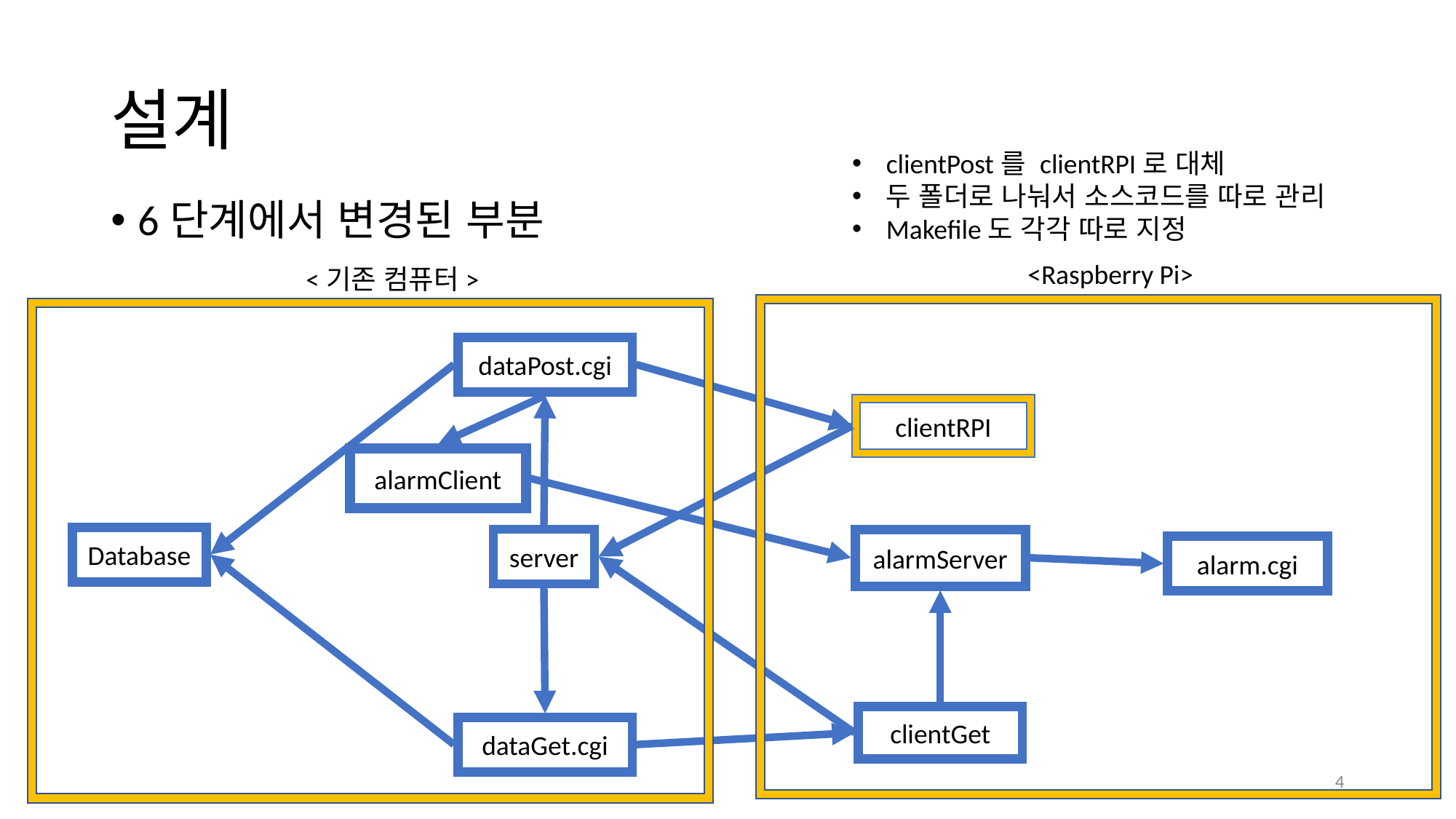

# 설계
clientPost를 clientRPI로 대체
두 폴더로 나눠서 소스코드를 따로 관리
Makefile도 각각 따로 지정
6단계에서 변경된 부분

<Raspberry Pi>
<기존 컴퓨터>

dataPost.cgi
clientRPI
alarmClient
Database
server
alarmServer
alarm.cgi
clientGet
dataGet.cgi
4